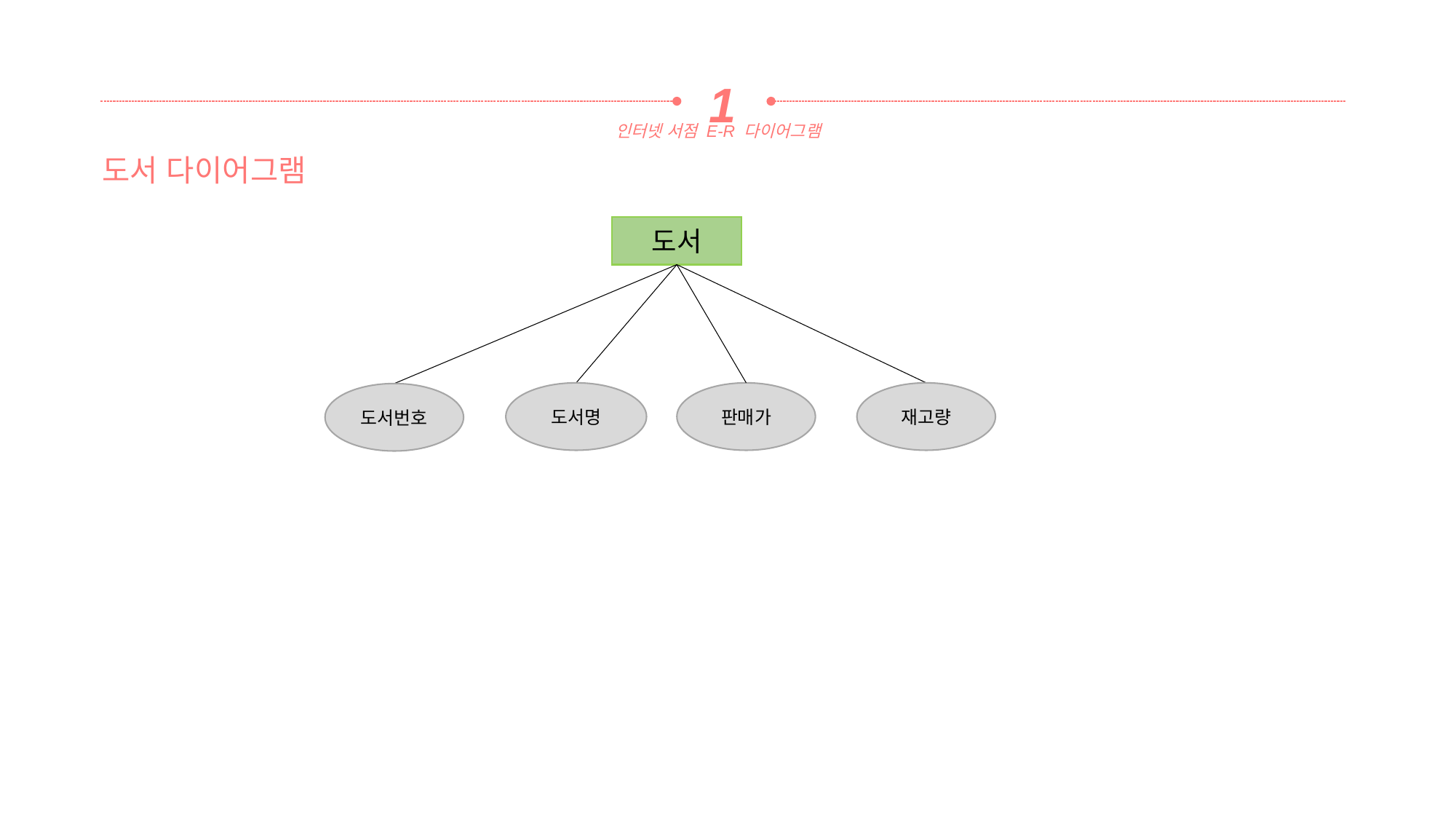

1
인터넷 서점 E-R 다이어그램
도서 다이어그램
도서
도서명
판매가
재고량
도서번호